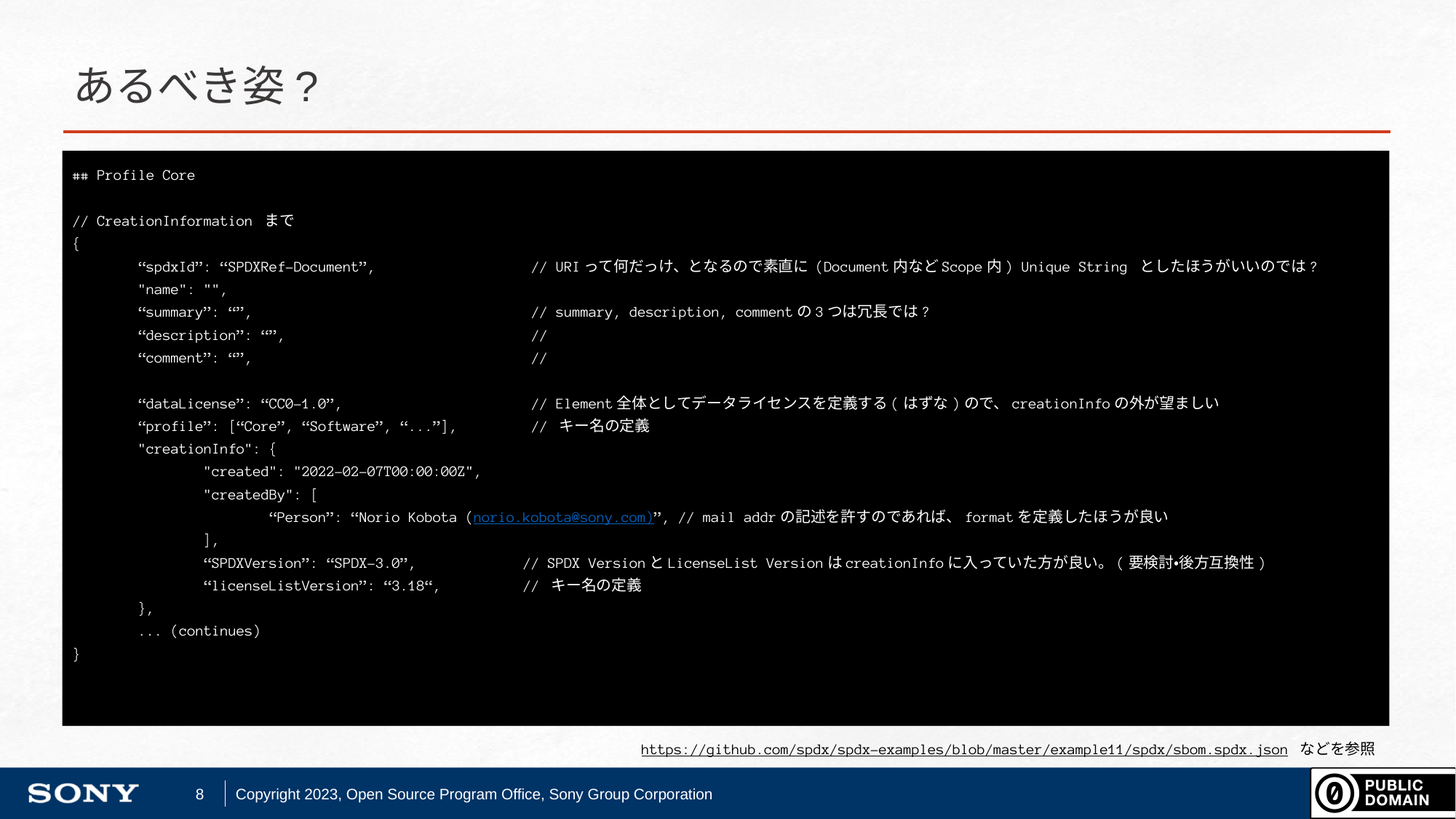

# あるべき姿?

## Profile Core

// CreationInformation まで
{
        “spdxId”: “SPDXRef-Document”,                   // URIって何だっけ、となるので素直に (Document内などScope内) Unique String としたほうがいいのでは?
        "name": "",
        “summary”: “”,                                  // summary, description, commentの3つは冗長では?
        “description”: “”,                              //
        “comment”: “”,                                  //

        “dataLicense”: “CC0-1.0”,                       // Element全体としてデータライセンスを定義する(はずな)ので、creationInfoの外が望ましい
        “profile”: [“Core”, “Software”, “...”],         // キー名の定義
        "creationInfo": {
                "created": "2022-02-07T00:00:00Z",
                "createdBy": [
                        “Person”: “Norio Kobota (norio.kobota@sony.com)”, // mail addrの記述を許すのであれば、formatを定義したほうが良い
                ],
                “SPDXVersion”: “SPDX-3.0”,             // SPDX VersionとLicenseList VersionはcreationInfoに入っていた方が良い。(要検討・後方互換性)
                “licenseListVersion”: “3.18“,          // キー名の定義
        },
        ... (continues)
}
https://github.com/spdx/spdx-examples/blob/master/example11/spdx/sbom.spdx.json などを参照